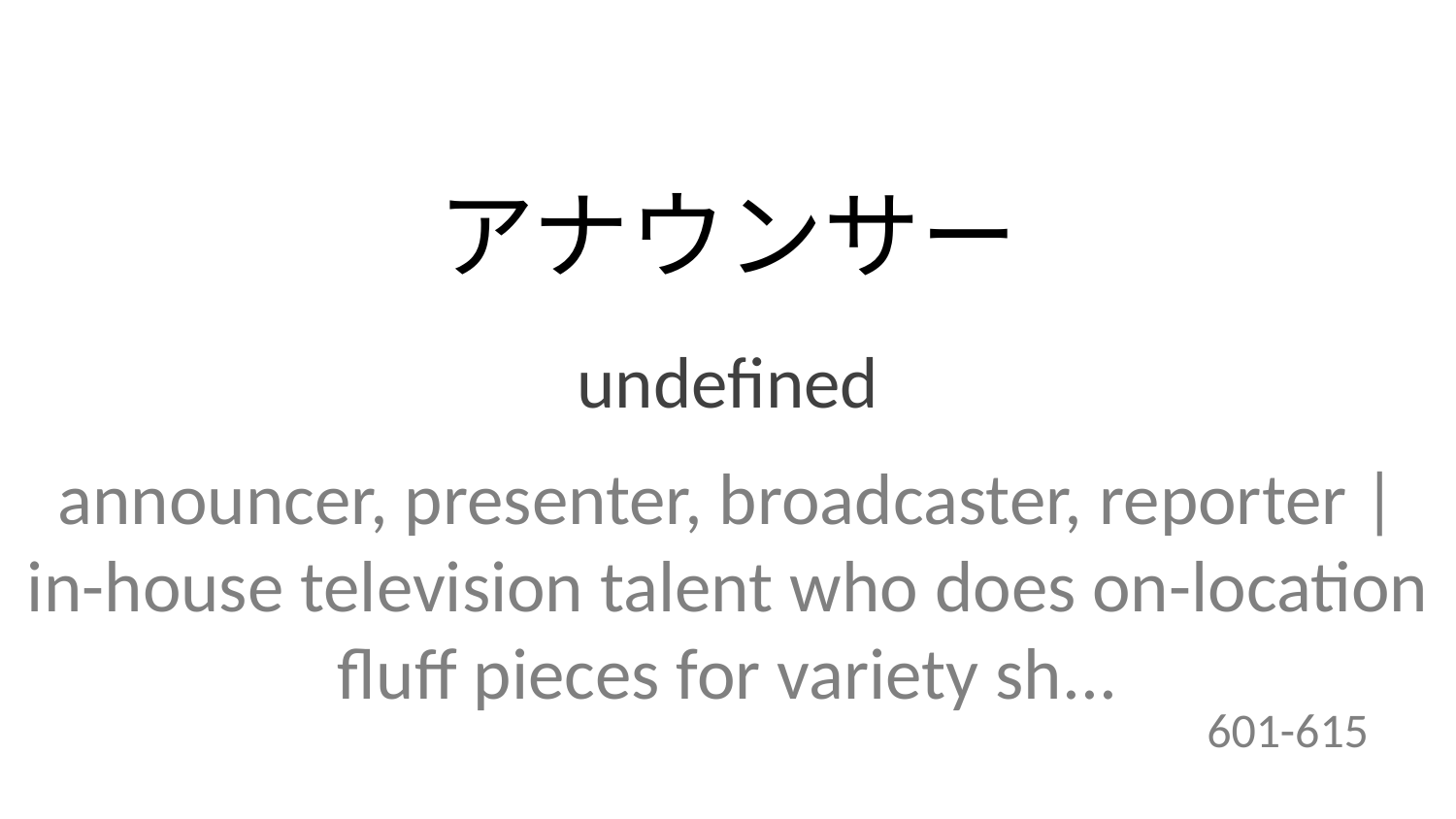

アナウンサー

undefined
announcer, presenter, broadcaster, reporter | in-house television talent who does on-location fluff pieces for variety sh...
601-615